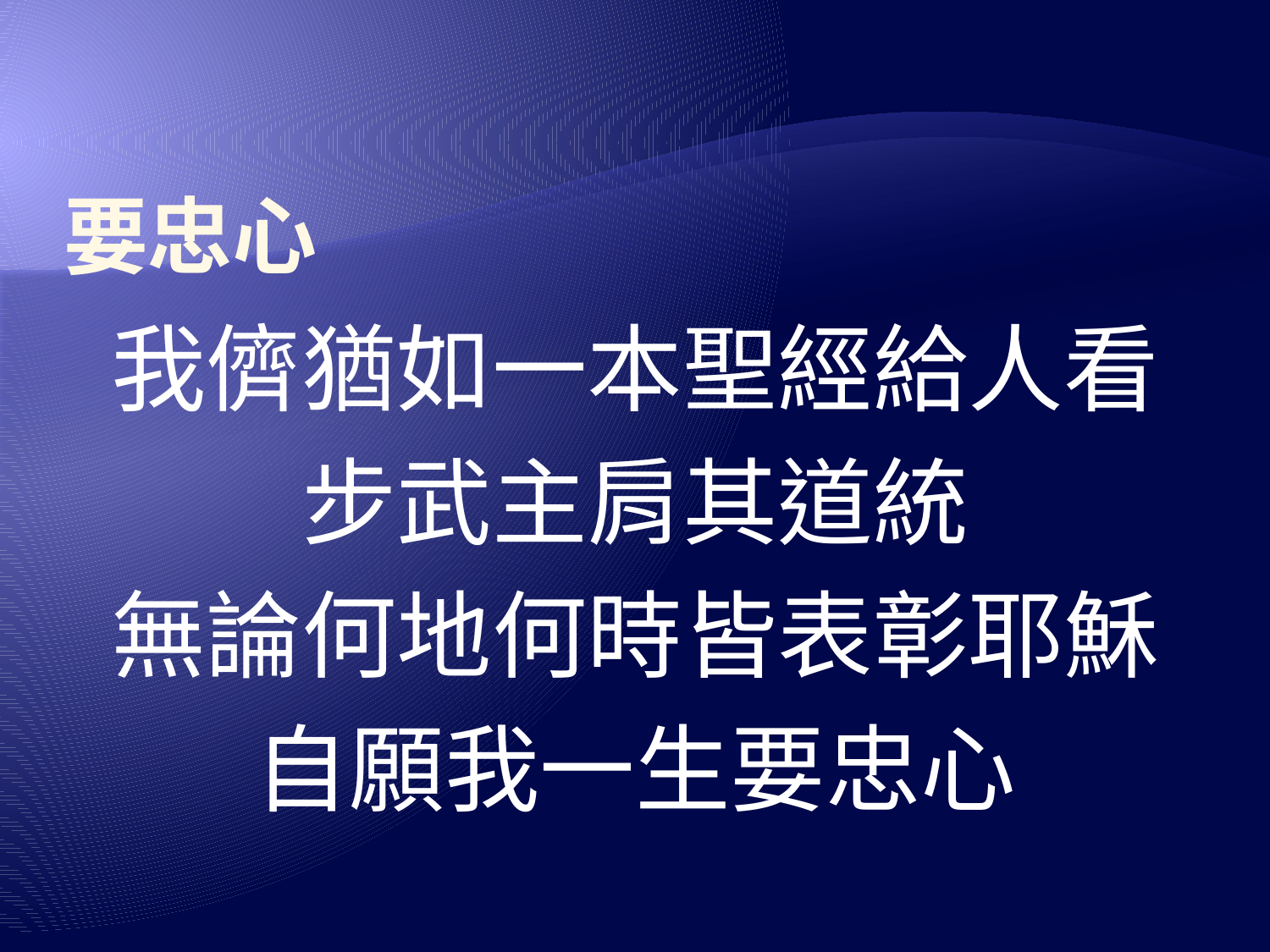

# 要忠心
我儕猶如一本聖經給人看
步武主肩其道統
無論何地何時皆表彰耶穌
自願我一生要忠心